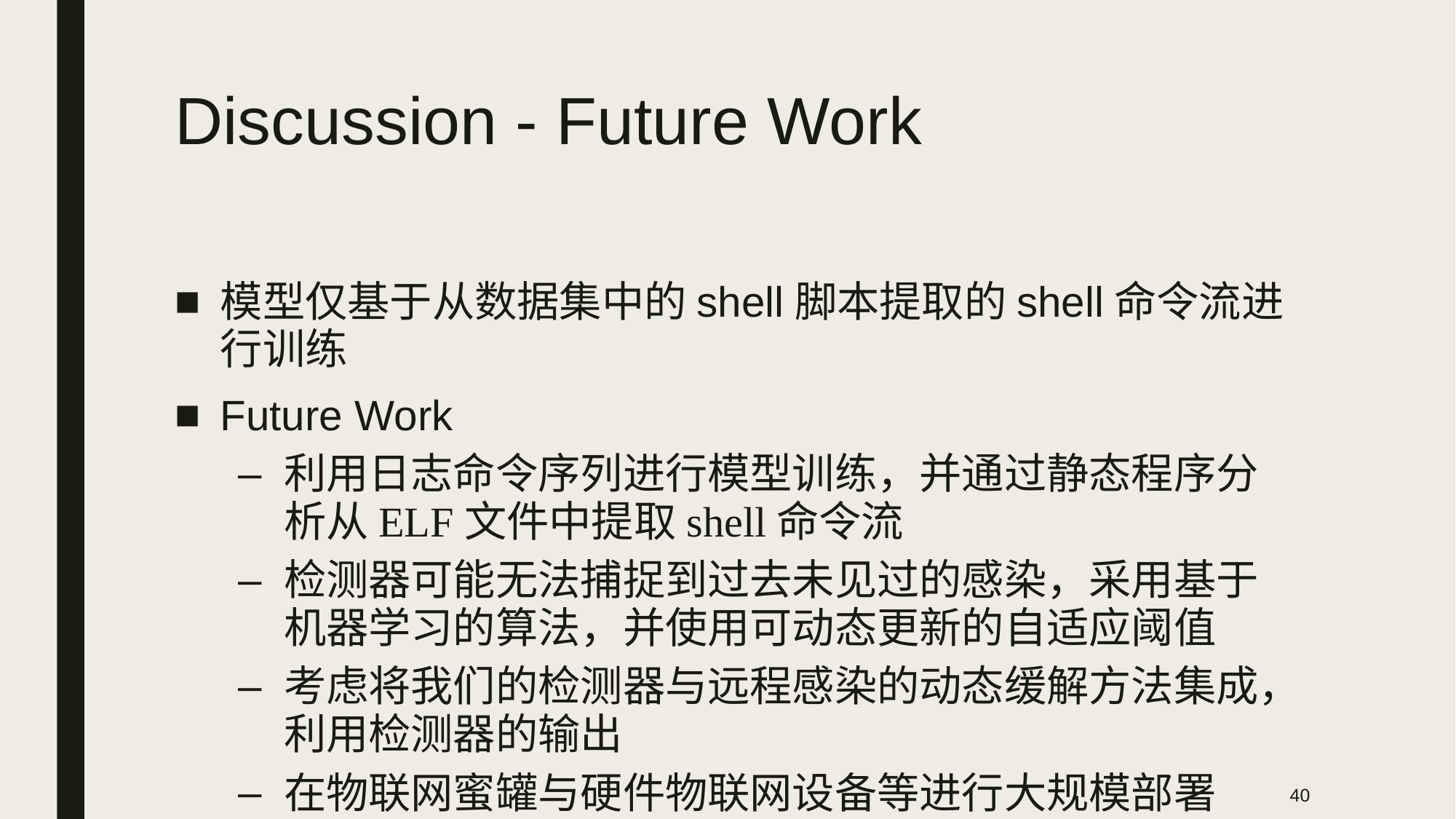

# Discussion - Future Work
模型仅基于从数据集中的shell脚本提取的shell命令流进行训练
Future Work
利用日志命令序列进行模型训练，并通过静态程序分析从ELF文件中提取shell命令流
检测器可能无法捕捉到过去未见过的感染，采用基于机器学习的算法，并使用可动态更新的自适应阈值
考虑将我们的检测器与远程感染的动态缓解方法集成，利用检测器的输出
在物联网蜜罐与硬件物联网设备等进行大规模部署
40